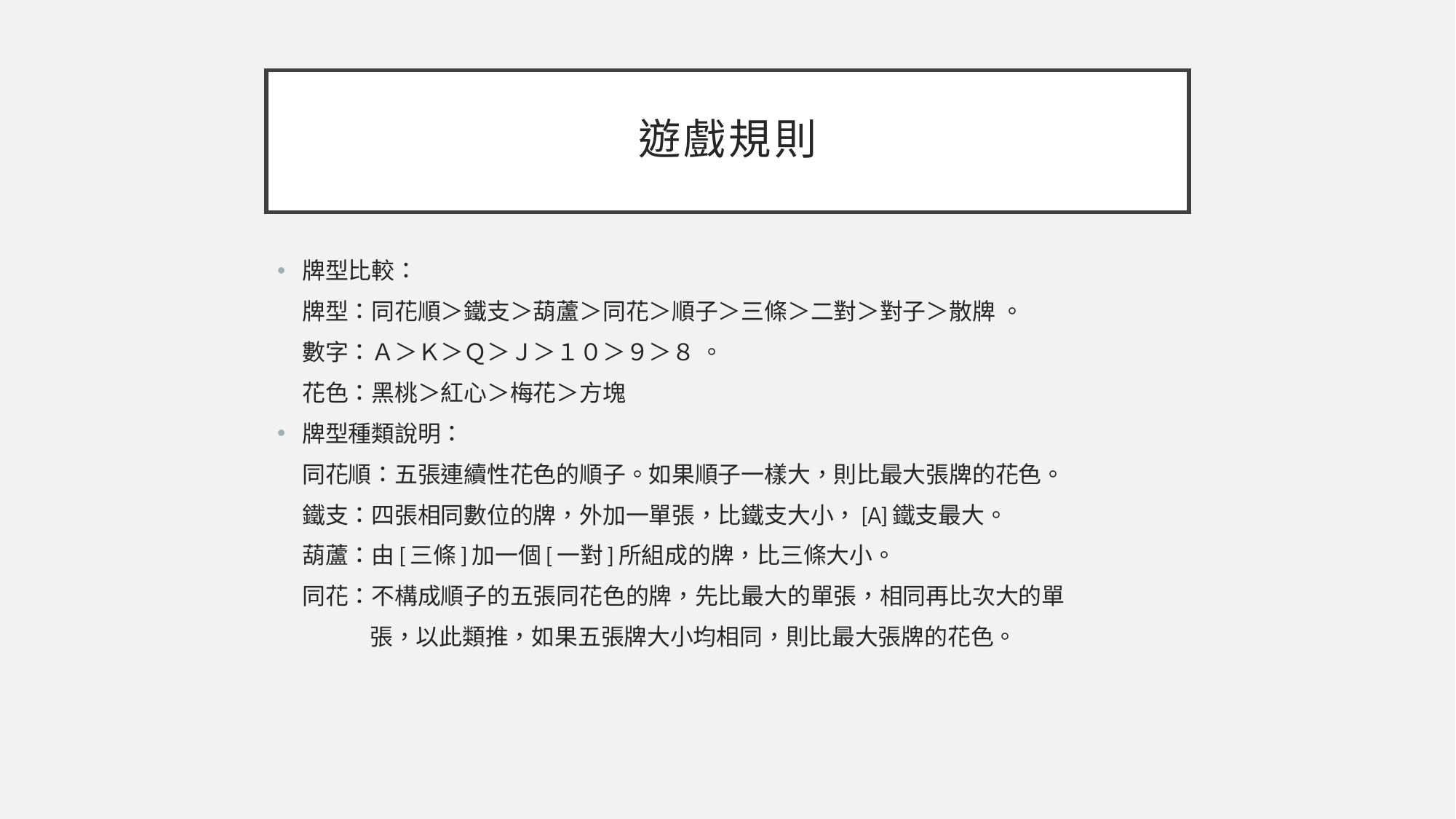

# 遊戲規則
牌型比較：
    牌型：同花順＞鐵支＞葫蘆＞同花＞順子＞三條＞二對＞對子＞散牌 。
    數字：Ａ＞Ｋ＞Ｑ＞Ｊ＞１０＞９＞８ 。
    花色：黑桃＞紅心＞梅花＞方塊
牌型種類說明：
    同花順：五張連續性花色的順子。如果順子一樣大，則比最大張牌的花色。
    鐵支：四張相同數位的牌，外加一單張，比鐵支大小，[A]鐵支最大。
    葫蘆：由[三條]加一個[一對]所組成的牌，比三條大小。
    同花：不構成順子的五張同花色的牌，先比最大的單張，相同再比次大的單
 	張，以此類推，如果五張牌大小均相同，則比最大張牌的花色。